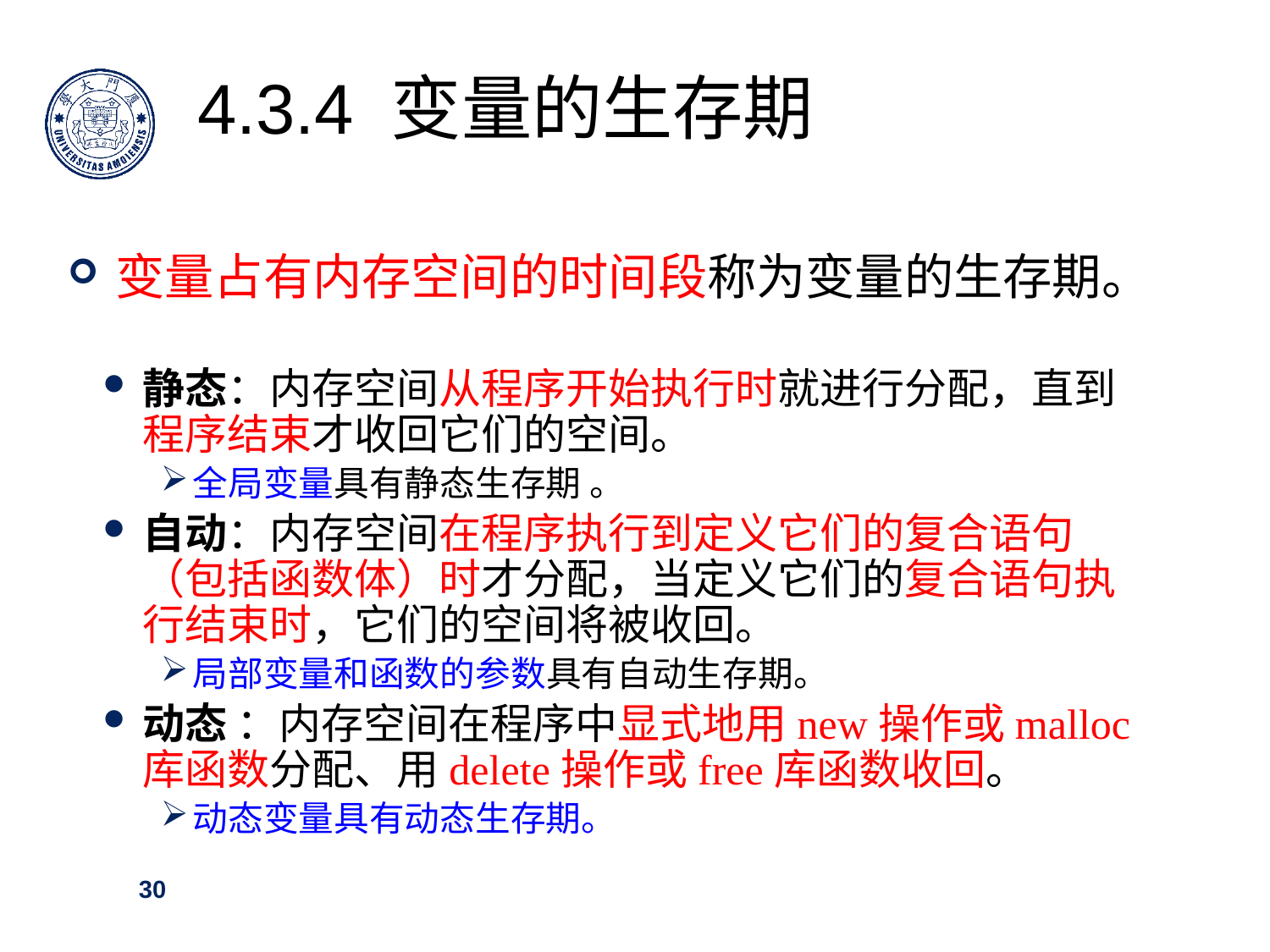

4.3.4 变量的生存期
变量占有内存空间的时间段称为变量的生存期。
静态：内存空间从程序开始执行时就进行分配，直到程序结束才收回它们的空间。
全局变量具有静态生存期 。
自动：内存空间在程序执行到定义它们的复合语句（包括函数体）时才分配，当定义它们的复合语句执行结束时，它们的空间将被收回。
局部变量和函数的参数具有自动生存期。
动态 ：内存空间在程序中显式地用new操作或malloc库函数分配、用delete操作或free库函数收回。
动态变量具有动态生存期。
30